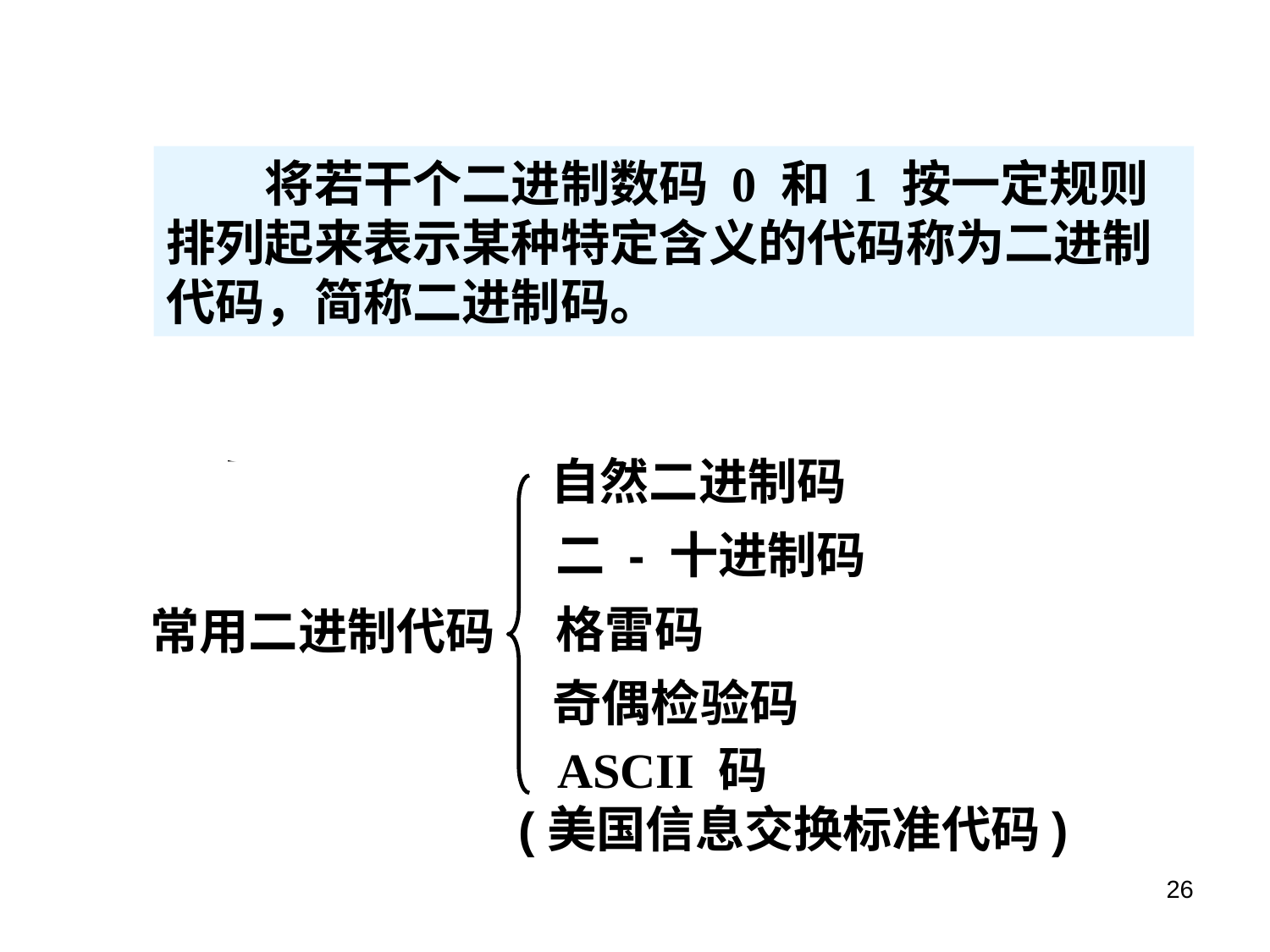

将若干个二进制数码 0 和 1 按一定规则排列起来表示某种特定含义的代码称为二进制代码，简称二进制码。
自然二进制码

二 - 十进制码
格雷码
常用二进制代码
奇偶检验码
     ASCII 码
 (美国信息交换标准代码)

例如 ：用四位二进制数码表示十进制数 0 ~ 9
0000 → 0    0001 → 1    0010 → 2    0011 → 3    0100 → 4
0101 → 5    0110 → 6    0111 → 7    1000 → 8    1001 → 9
26